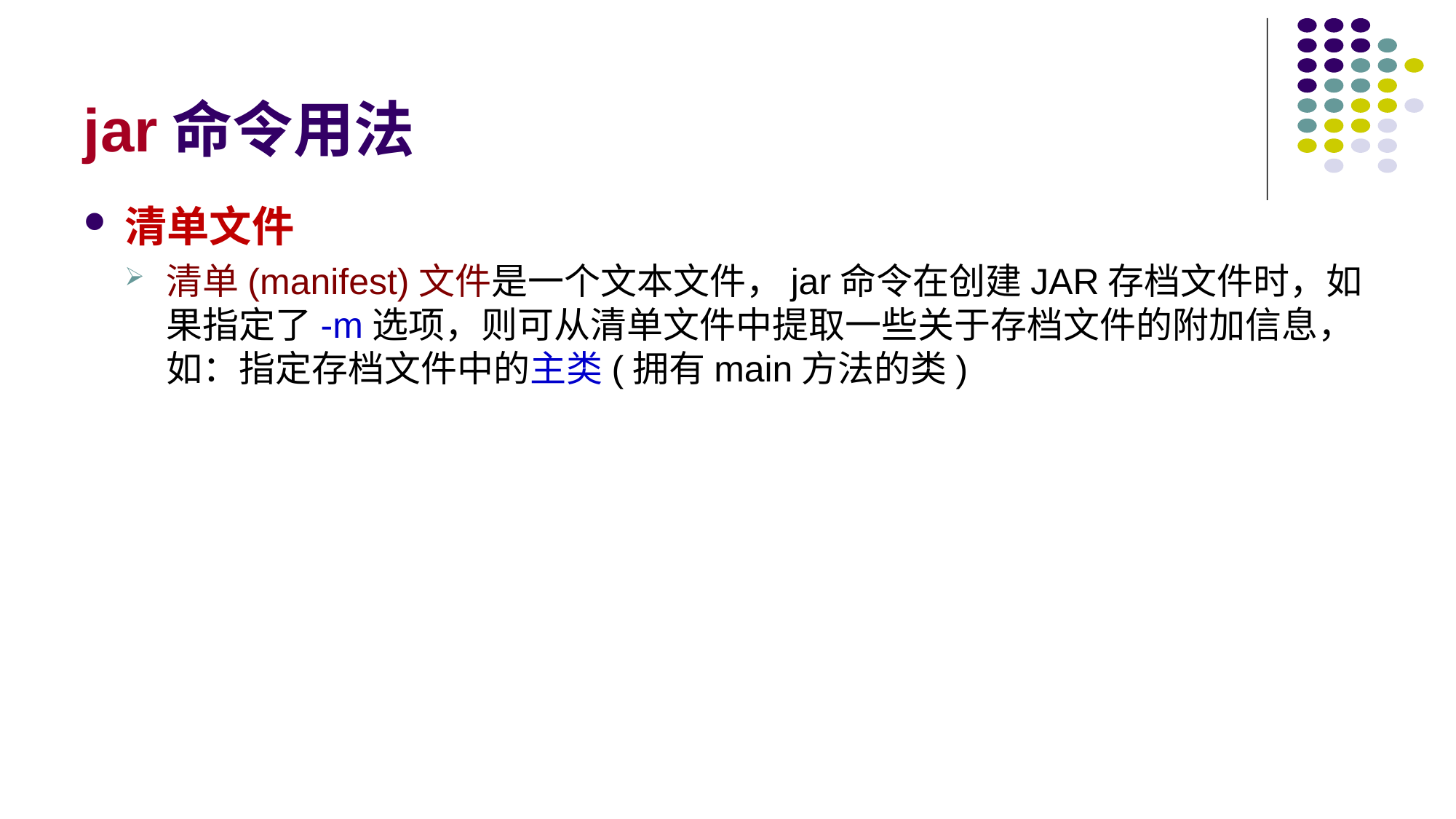

# jar命令用法
清单文件
清单(manifest)文件是一个文本文件，jar命令在创建JAR存档文件时，如果指定了-m选项，则可从清单文件中提取一些关于存档文件的附加信息，如：指定存档文件中的主类(拥有main方法的类)

13